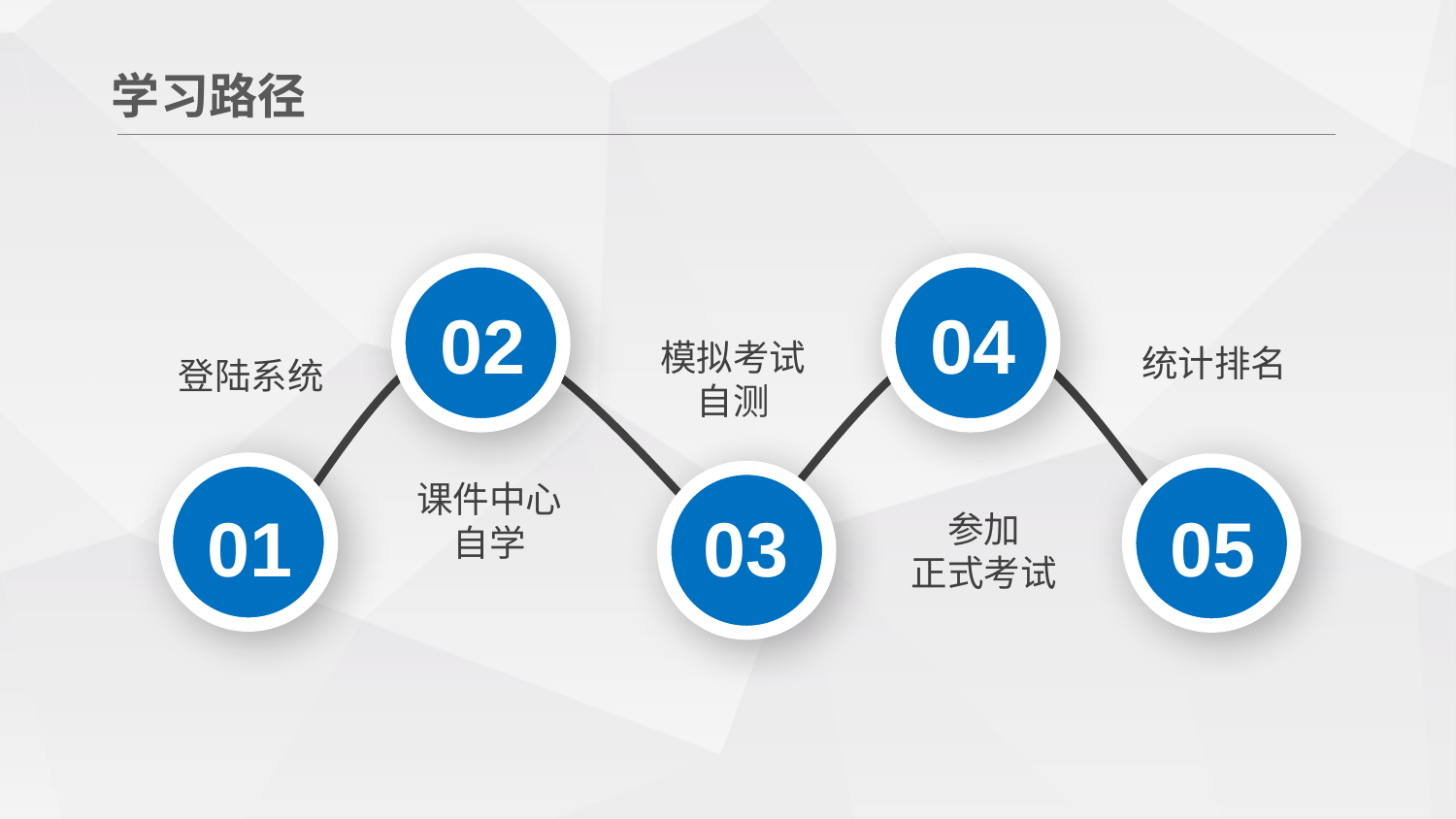

学习路径

02

04

模拟考试自测
统计排名
登陆系统

01

05

03
课件中心自学
参加
正式考试